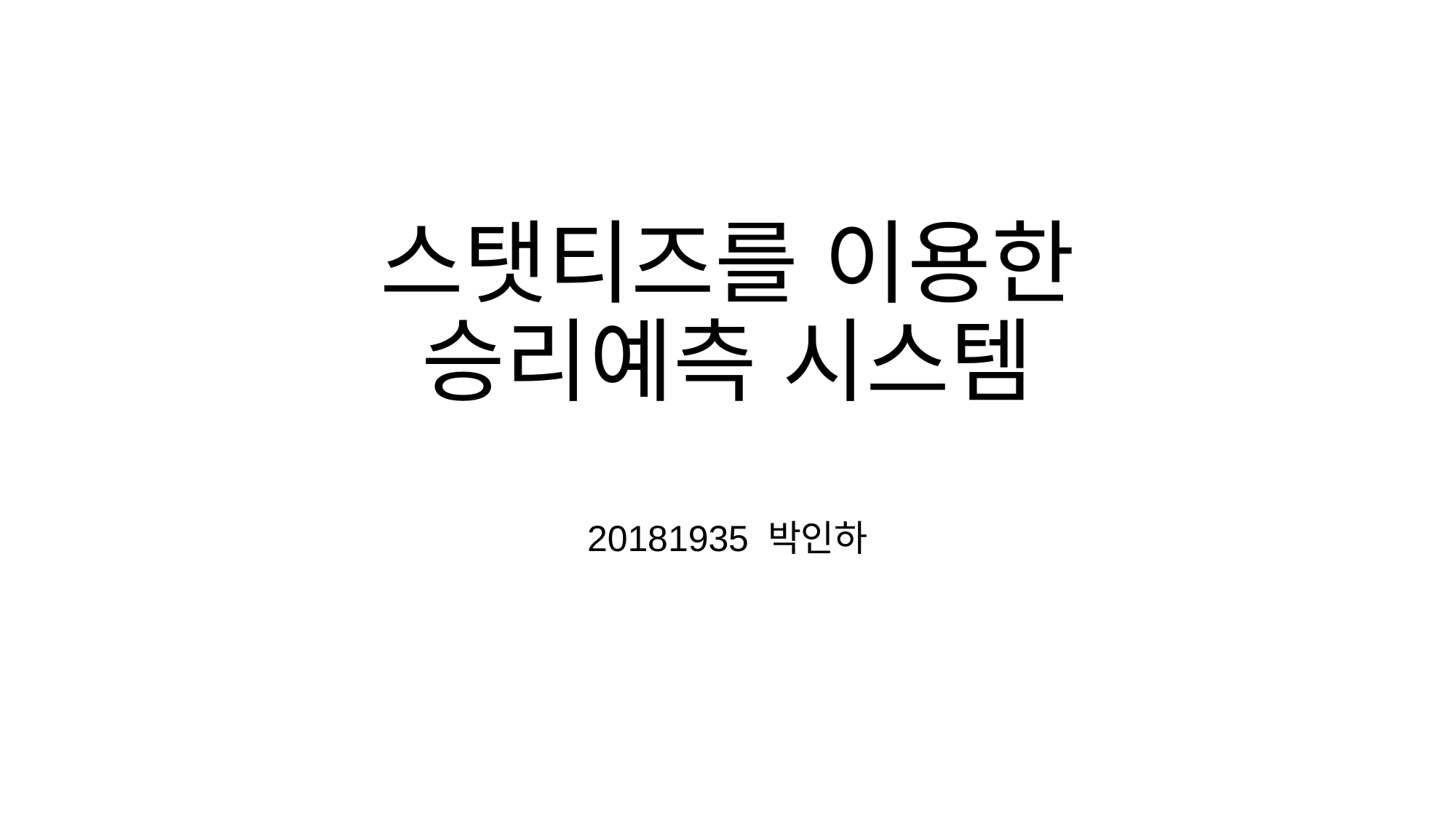

# 스탯티즈를 이용한 승리예측 시스템
20181935 박인하